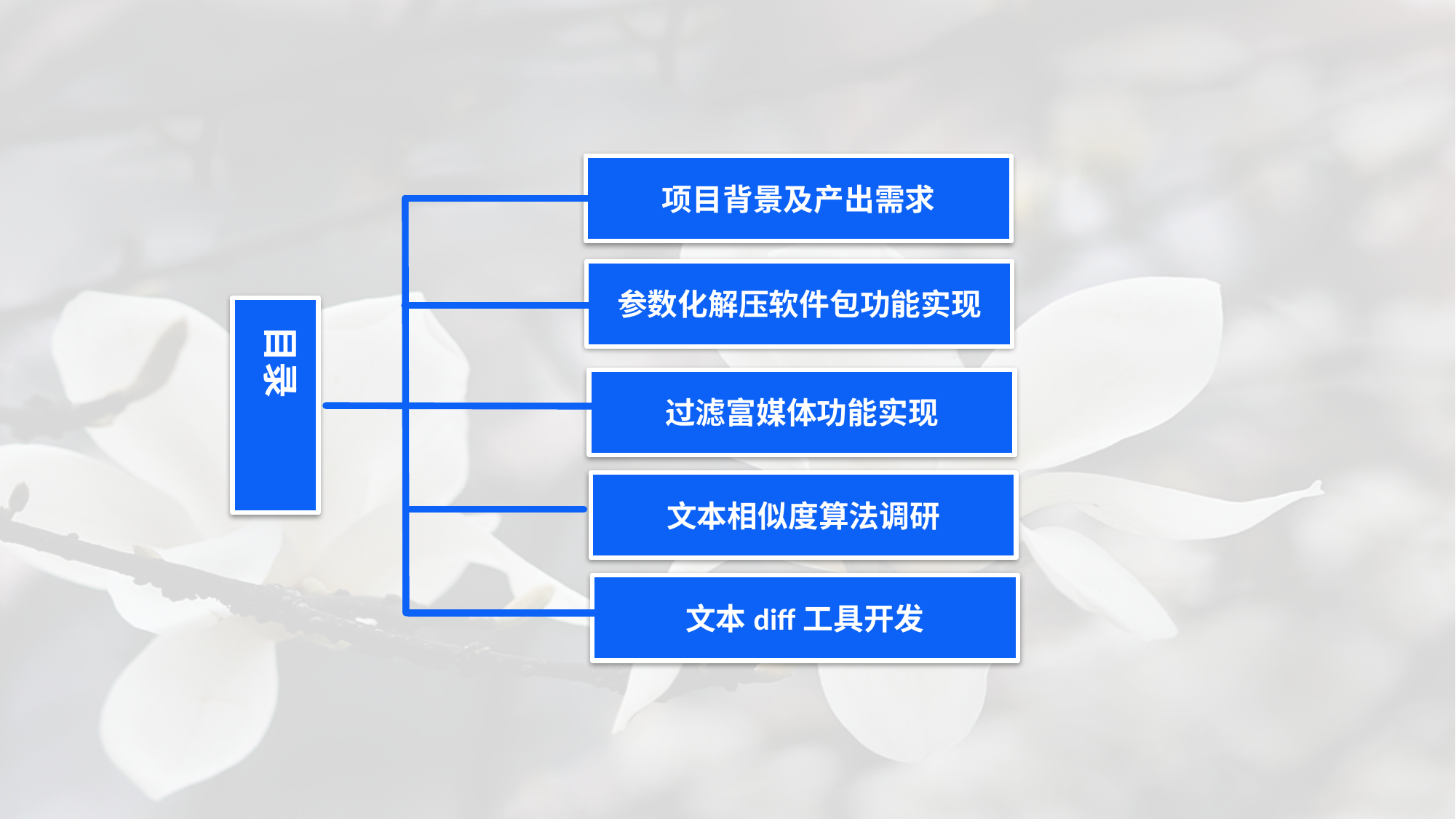

项目背景及产出需求

参数化解压软件包功能实现

目录

过滤富媒体功能实现

文本相似度算法调研

文本diff工具开发